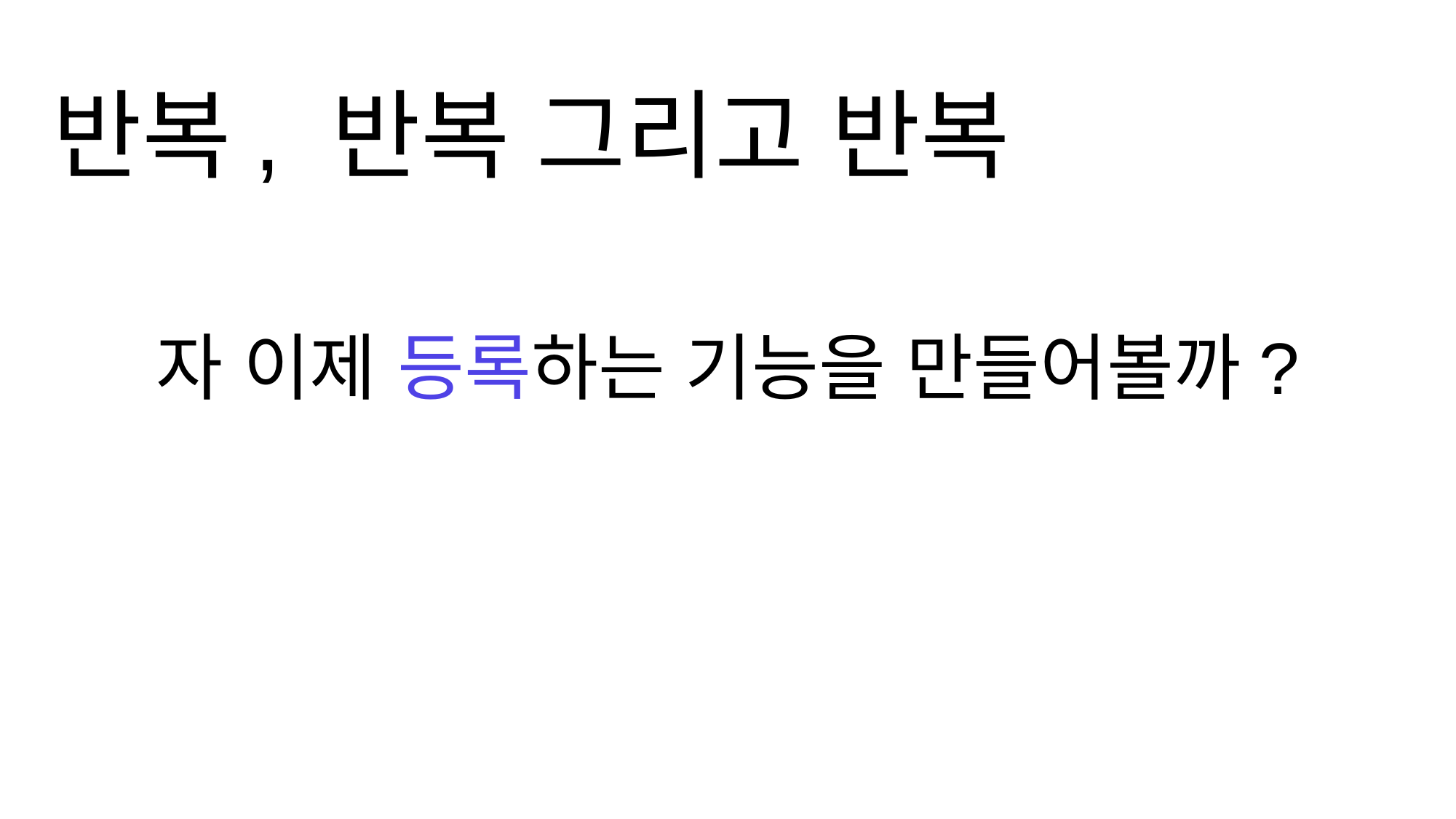

반복, 반복 그리고 반복
자 이제 등록하는 기능을 만들어볼까?